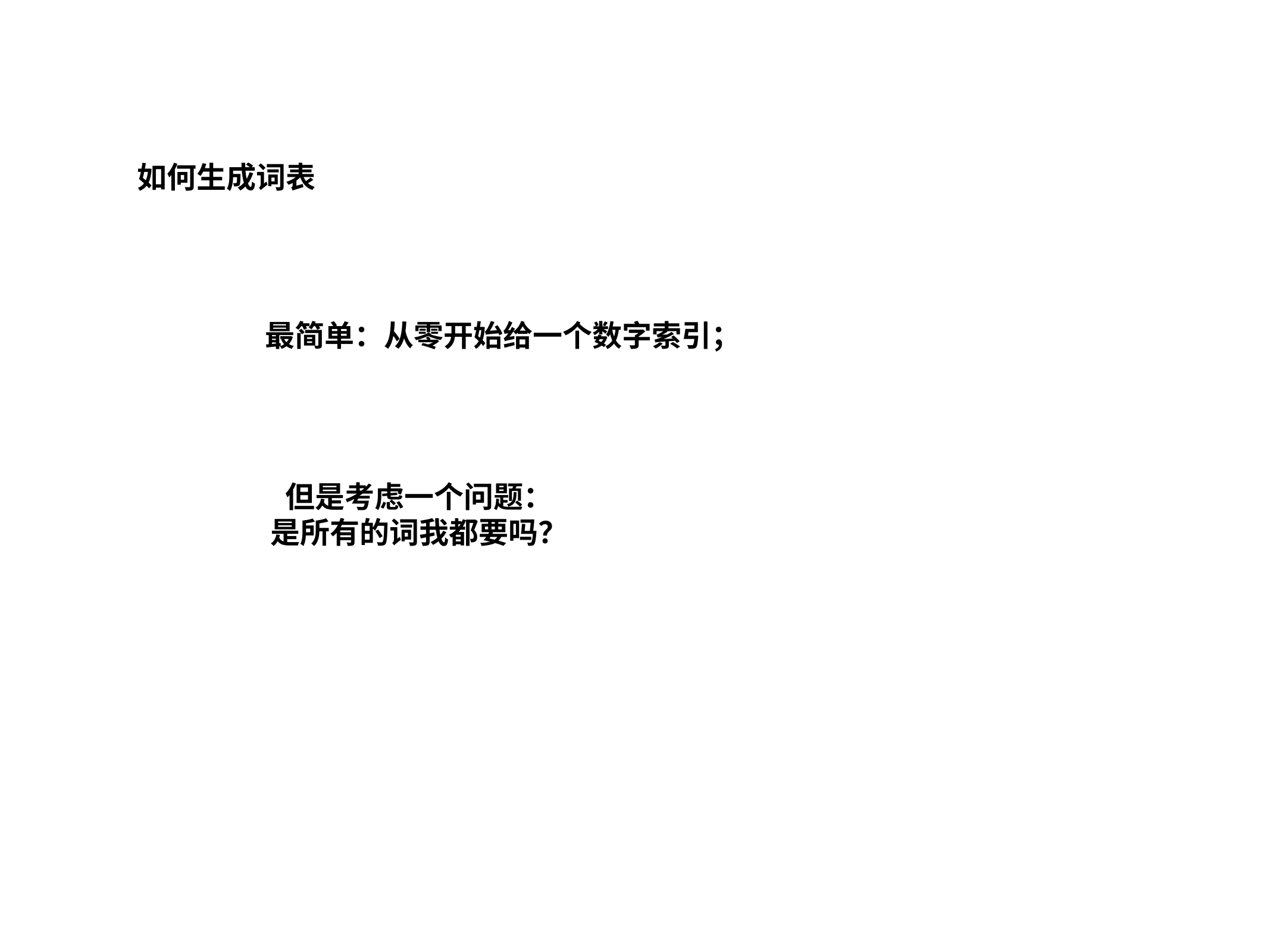

如何生成词表
最简单：从零开始给一个数字索引；
但是考虑一个问题：
是所有的词我都要吗？